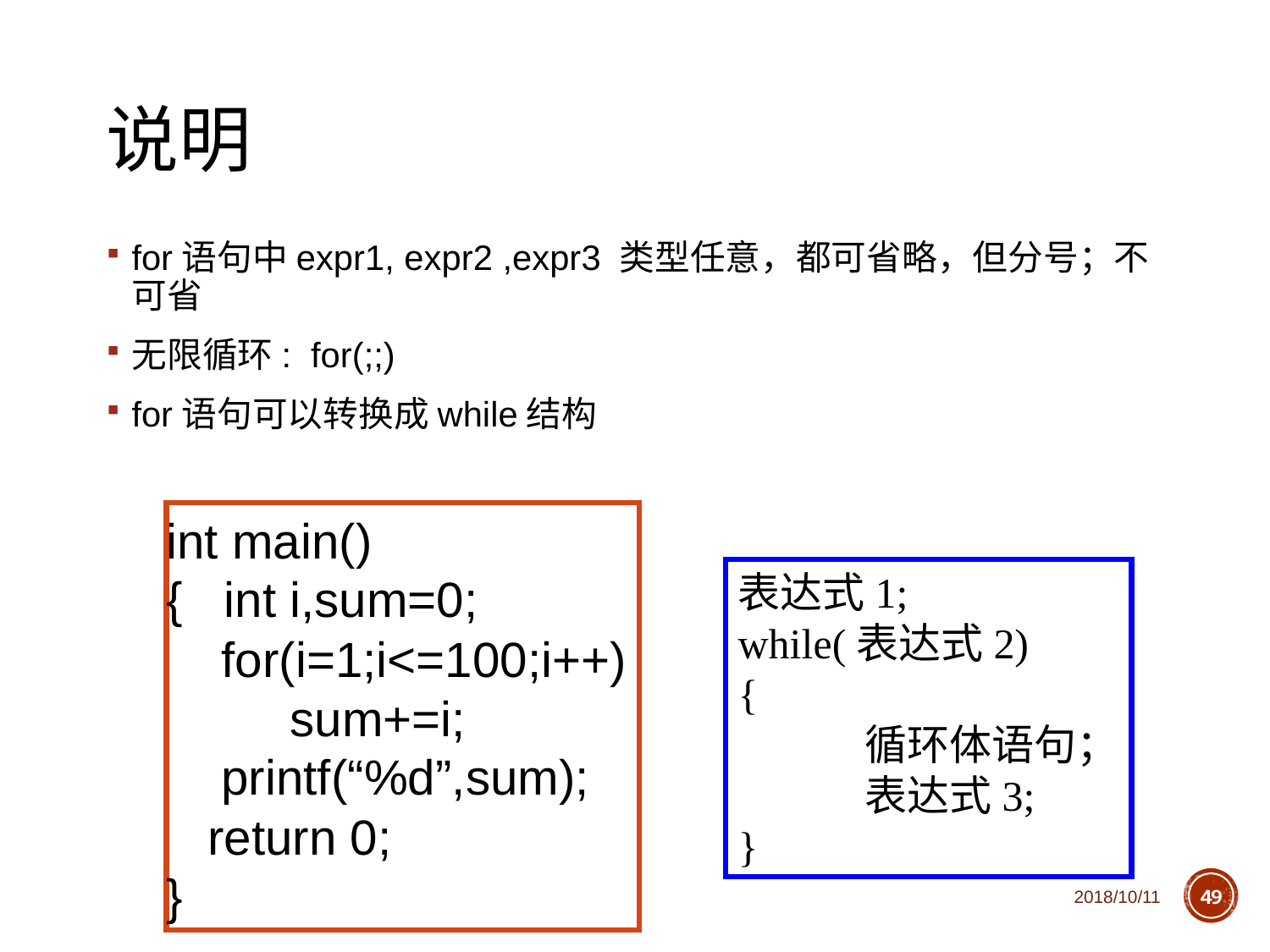

# 说明
for语句中expr1, expr2 ,expr3 类型任意，都可省略，但分号；不可省
无限循环:  for(;;)
for语句可以转换成while结构

int main()
{   int i,sum=0;
    for(i=1;i<=100;i++)
         sum+=i;
    printf(“%d”,sum);
   return 0;
}
表达式1;
while(表达式2)
{
	循环体语句；
	表达式3;
}
2018/10/11
49